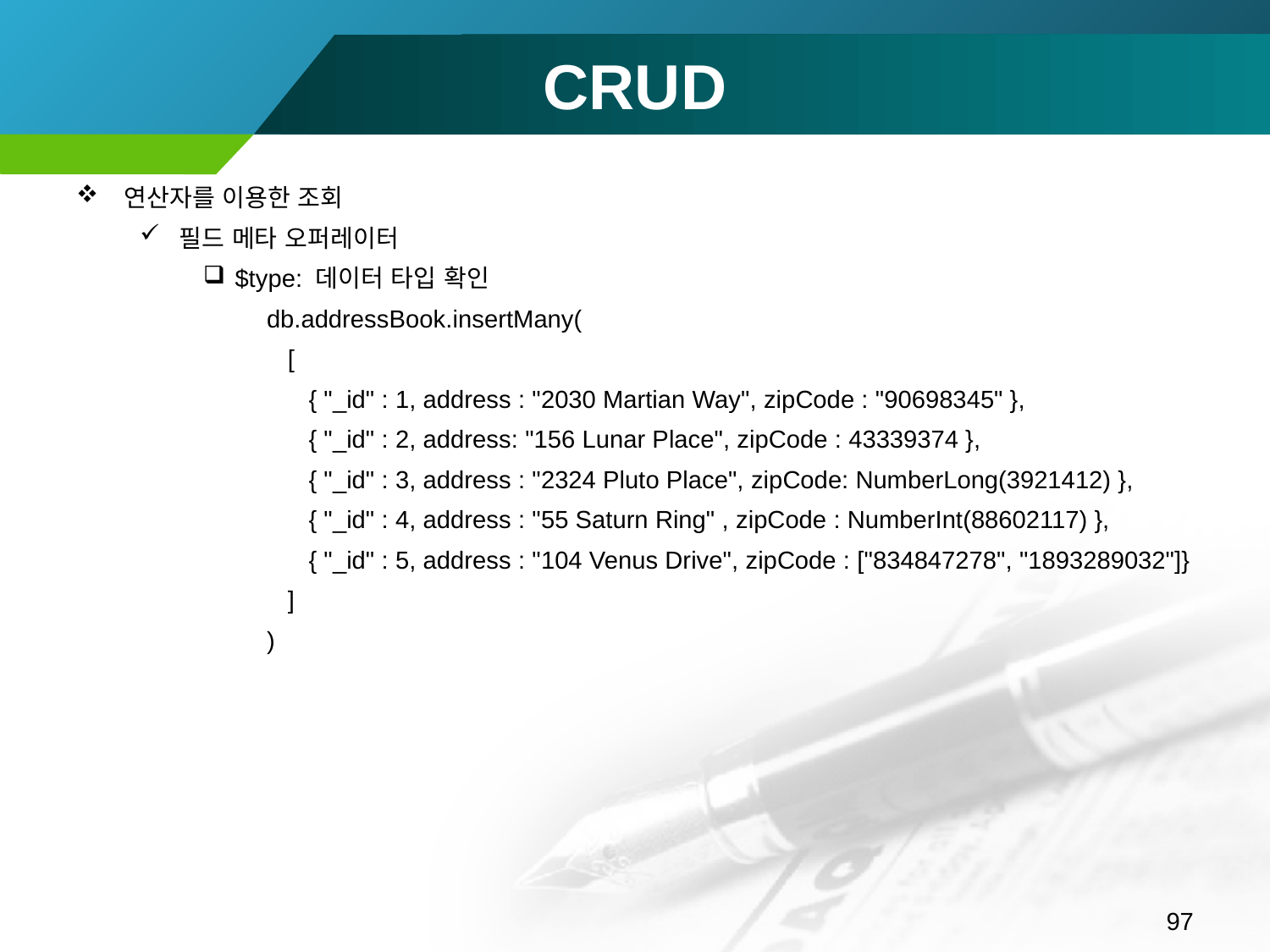

# CRUD
연산자를 이용한 조회
필드 메타 오퍼레이터
$type: 데이터 타입 확인
db.addressBook.insertMany(
   [
      { "_id" : 1, address : "2030 Martian Way", zipCode : "90698345" },
      { "_id" : 2, address: "156 Lunar Place", zipCode : 43339374 },
      { "_id" : 3, address : "2324 Pluto Place", zipCode: NumberLong(3921412) },
      { "_id" : 4, address : "55 Saturn Ring" , zipCode : NumberInt(88602117) },
      { "_id" : 5, address : "104 Venus Drive", zipCode : ["834847278", "1893289032"]}
   ]
)

97